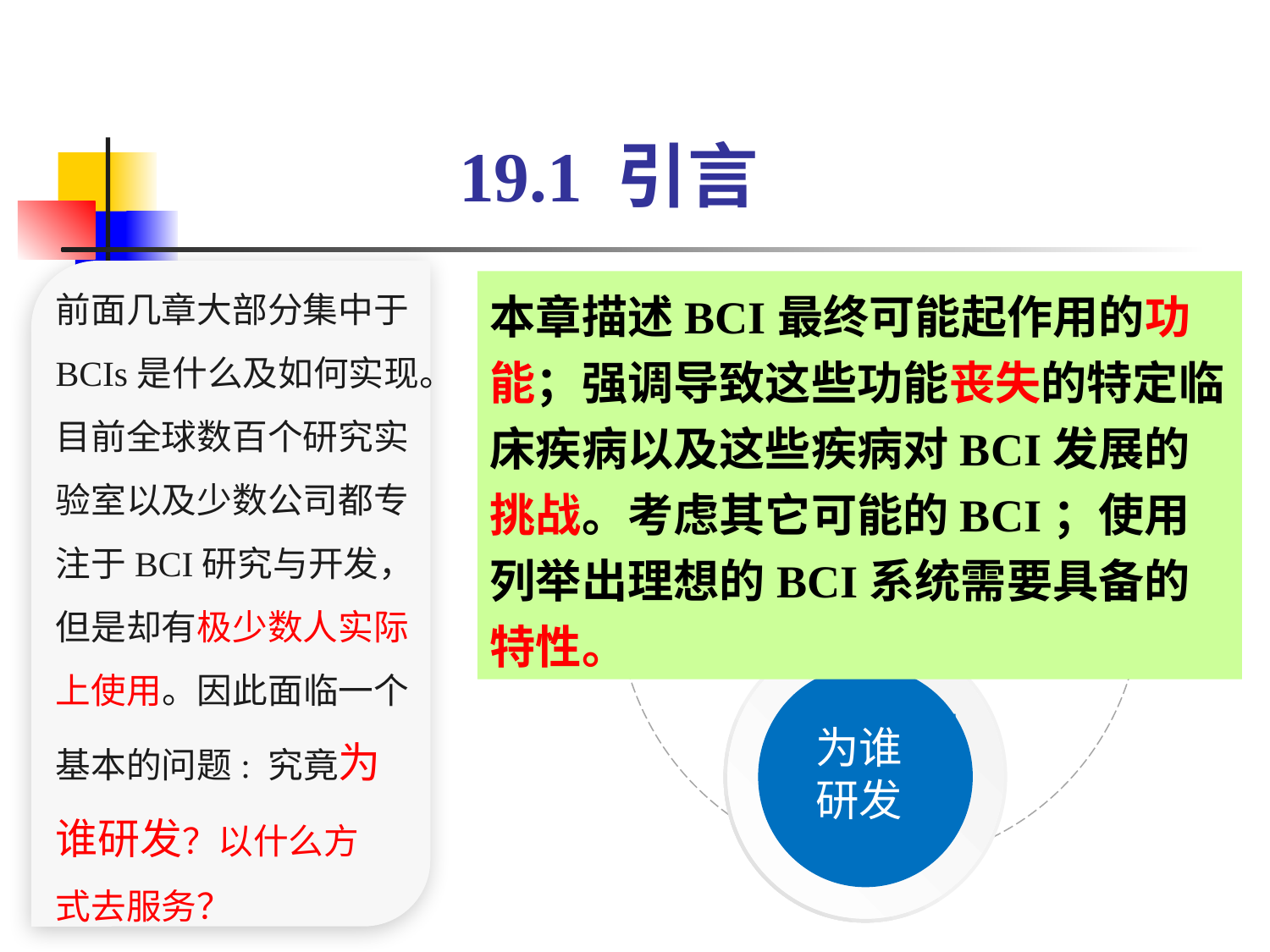

19.1 引言

前面几章大部分集中于BCIs是什么及如何实现。目前全球数百个研究实验室以及少数公司都专注于BCI研究与开发，但是却有极少数人实际上使用。因此面临一个基本的问题: 究竟为谁研发？以什么方
式去服务？
本章描述BCI最终可能起作用的功能；强调导致这些功能丧失的特定临床疾病以及这些疾病对BCI发展的挑战。考虑其它可能的BCI；使用列举出理想的BCI系统需要具备的特性。

如何实现

BCI是什么

为谁研发